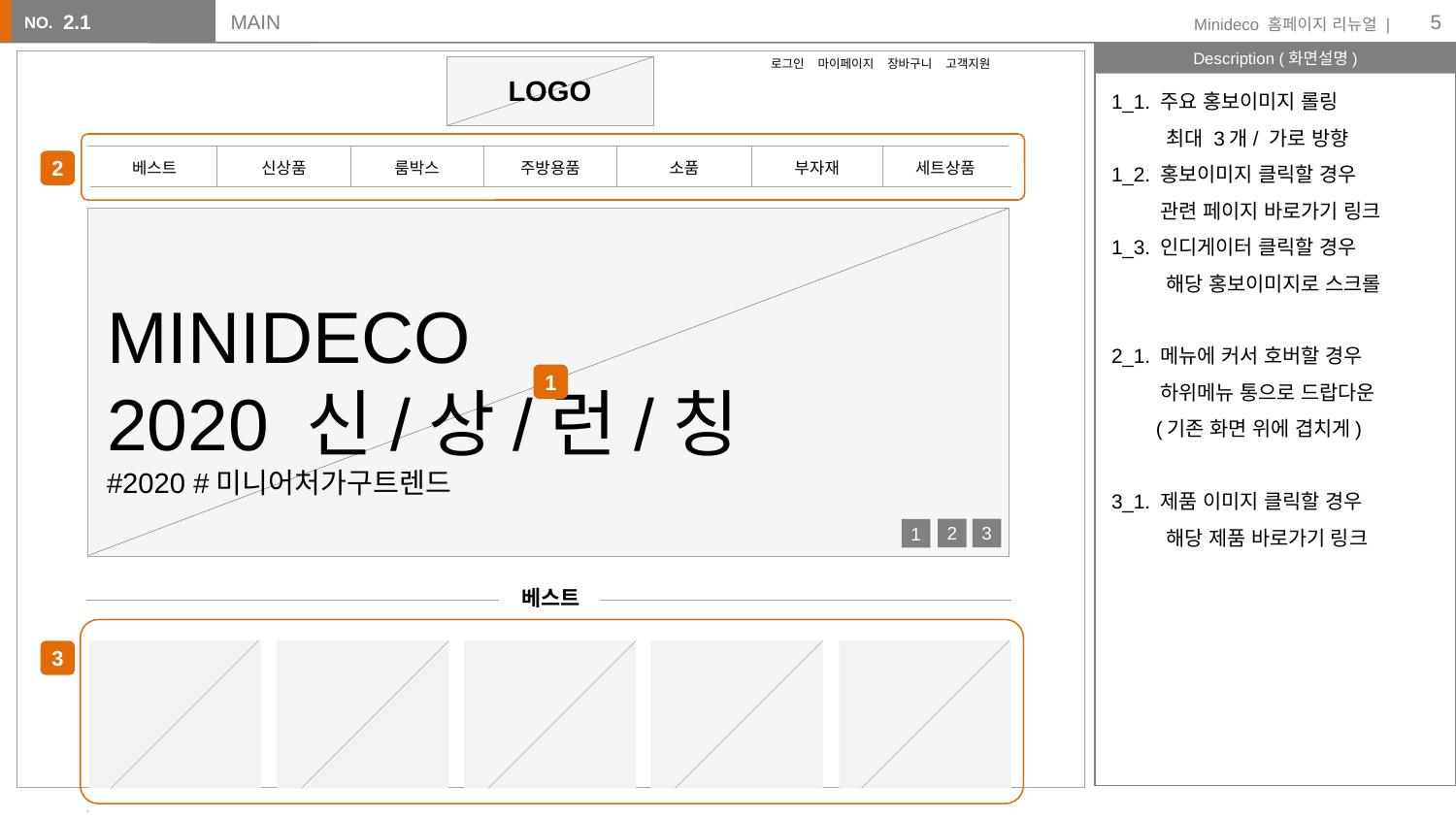

5
# MAIN
2.1
로그인    마이페이지    장바구니    고객지원

`
LOGO
1_1. 주요 홍보이미지 롤링
         최대 3개/ 가로 방향
1_2. 홍보이미지 클릭할 경우
        관련 페이지 바로가기 링크
1_3. 인디게이터 클릭할 경우
         해당 홍보이미지로 스크롤

2_1. 메뉴에 커서 호버할 경우
        하위메뉴 통으로 드랍다운
        (기존 화면 위에 겹치게)

3_1. 제품 이미지 클릭할 경우
         해당 제품 바로가기 링크

베스트
룸박스
세트상품
2
신상품
주방용품
소품
부자재
`
MINIDECO
2020 신/상/런/칭
#2020 #미니어처가구트렌드
1
2
3
1
베스트

3